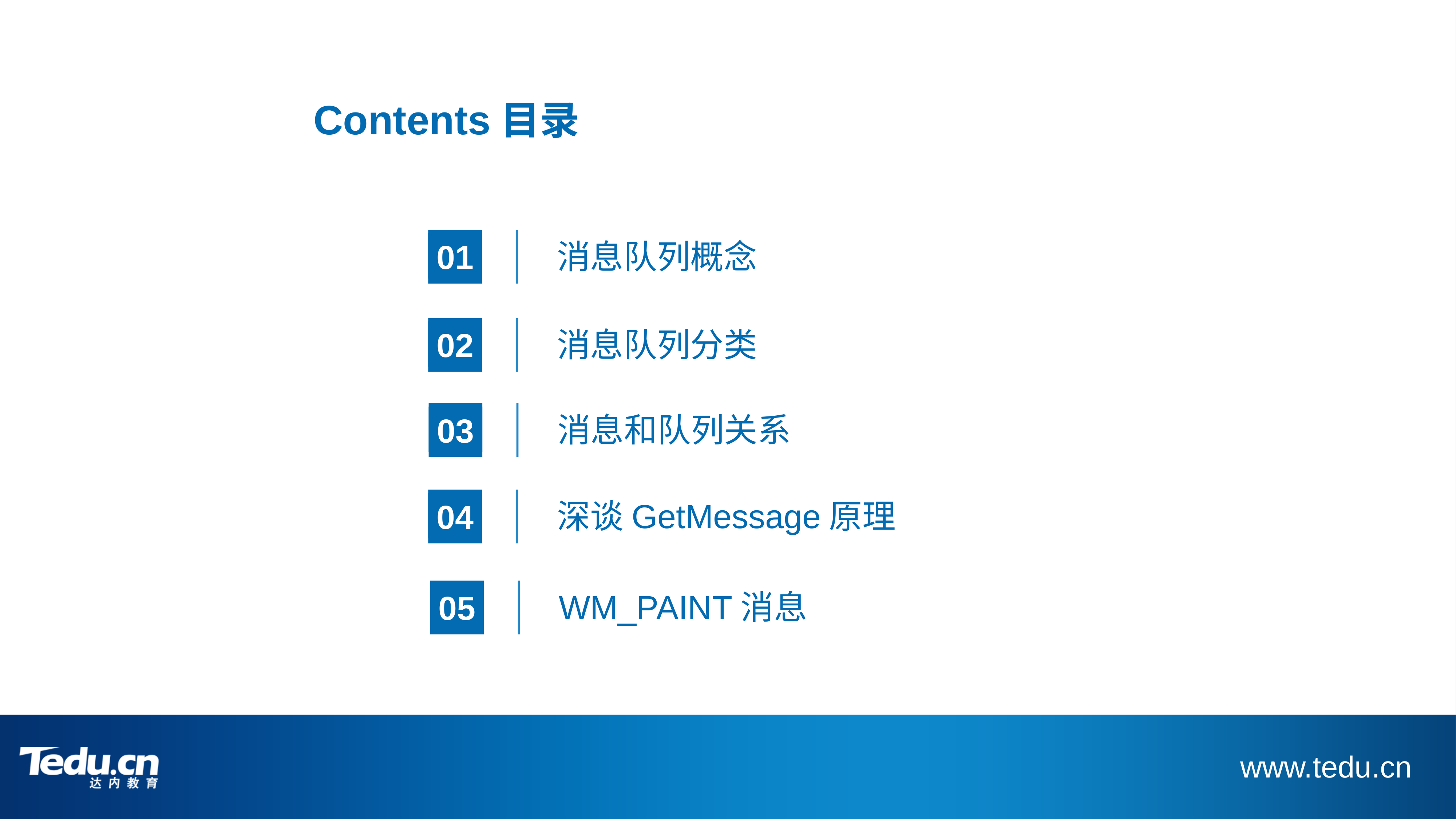

01
消息队列概念

02
消息队列分类

03
消息和队列关系

04
深谈GetMessage原理

05
WM_PAINT消息